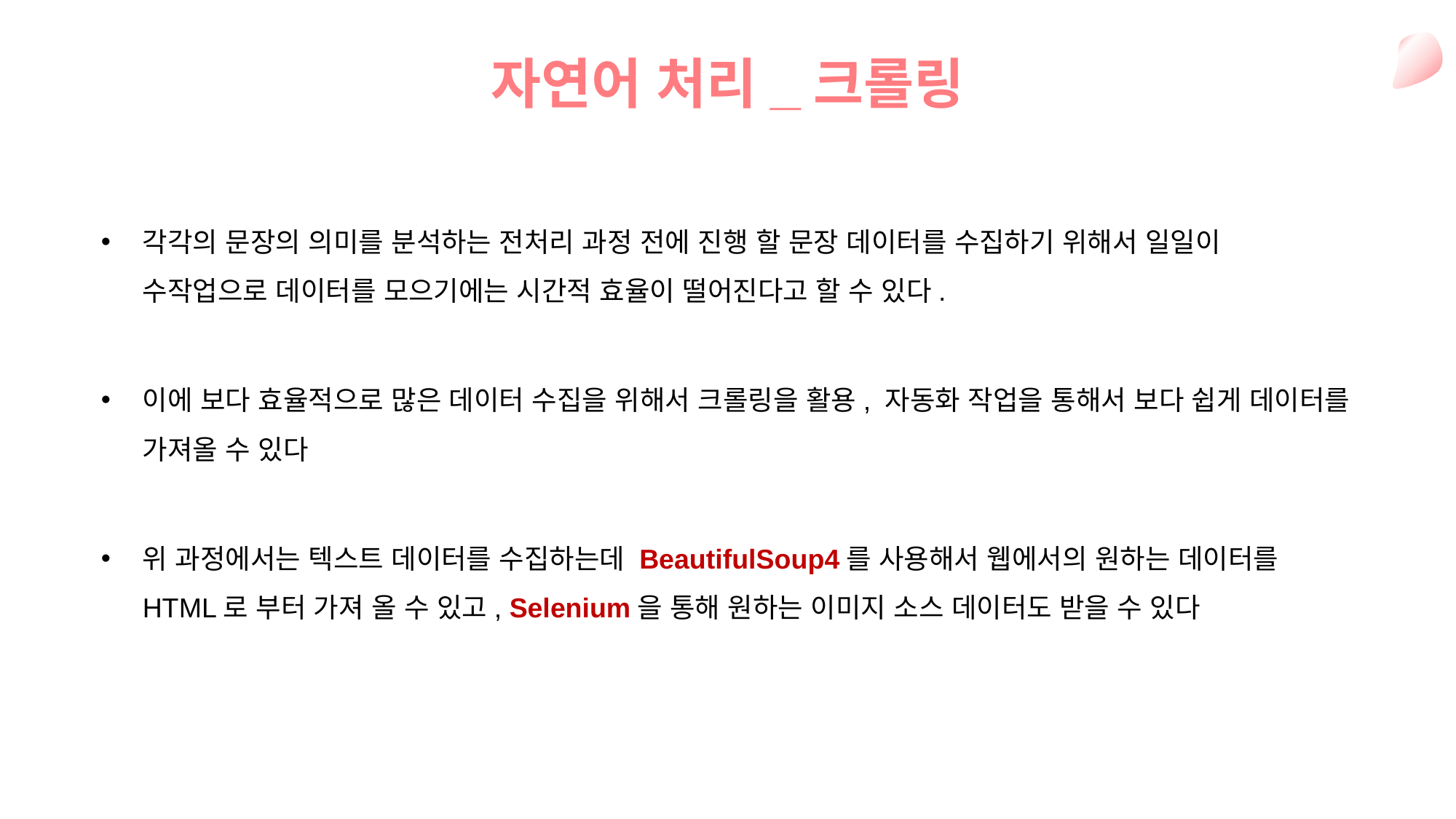

자연어 처리_크롤링
각각의 문장의 의미를 분석하는 전처리 과정 전에 진행 할 문장 데이터를 수집하기 위해서 일일이 수작업으로 데이터를 모으기에는 시간적 효율이 떨어진다고 할 수 있다.

이에 보다 효율적으로 많은 데이터 수집을 위해서 크롤링을 활용, 자동화 작업을 통해서 보다 쉽게 데이터를 가져올 수 있다

위 과정에서는 텍스트 데이터를 수집하는데 BeautifulSoup4를 사용해서 웹에서의 원하는 데이터를 HTML로 부터 가져 올 수 있고, Selenium을 통해 원하는 이미지 소스 데이터도 받을 수 있다